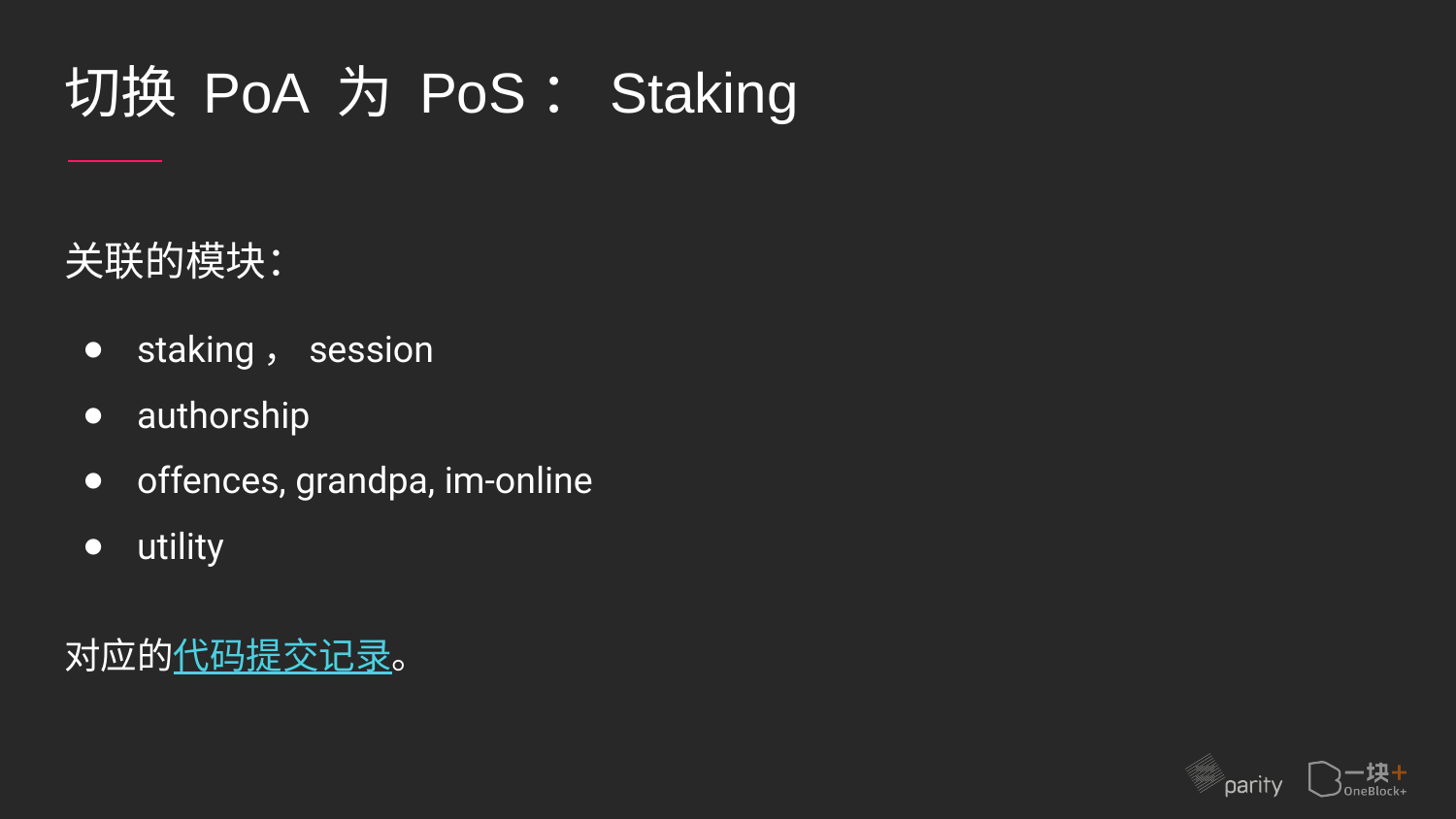

# 切换 PoA 为 PoS：Staking
关联的模块：
staking，session
authorship
offences, grandpa, im-online
utility
对应的代码提交记录。